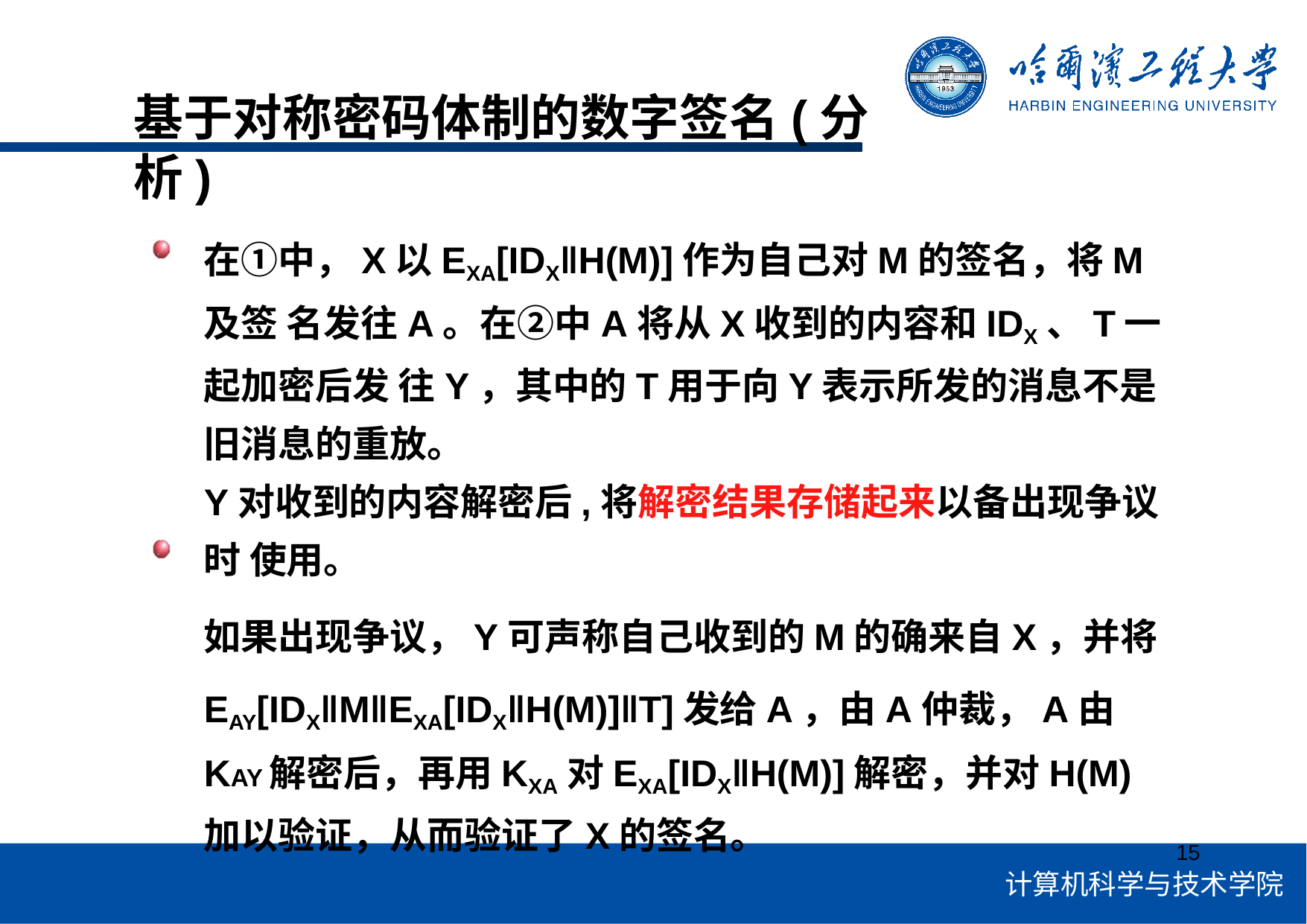

# 基于对称密码体制的数字签名(分析)
在①中，X以EXA[IDX‖H(M)]作为自己对M的签名，将M及签 名发往A。在②中A将从X收到的内容和IDX、T一起加密后发 往Y，其中的T用于向Y表示所发的消息不是旧消息的重放。
Y对收到的内容解密后,将解密结果存储起来以备出现争议时 使用。
如果出现争议，Y可声称自己收到的M的确来自X，并将
EAY[IDX‖M‖EXA[IDX‖H(M)]‖T]发给A，由A仲裁，A由KAY解密后，再用KXA对EXA[IDX‖H(M)]解密，并对H(M)加以验证，从而验证了X的签名。

15